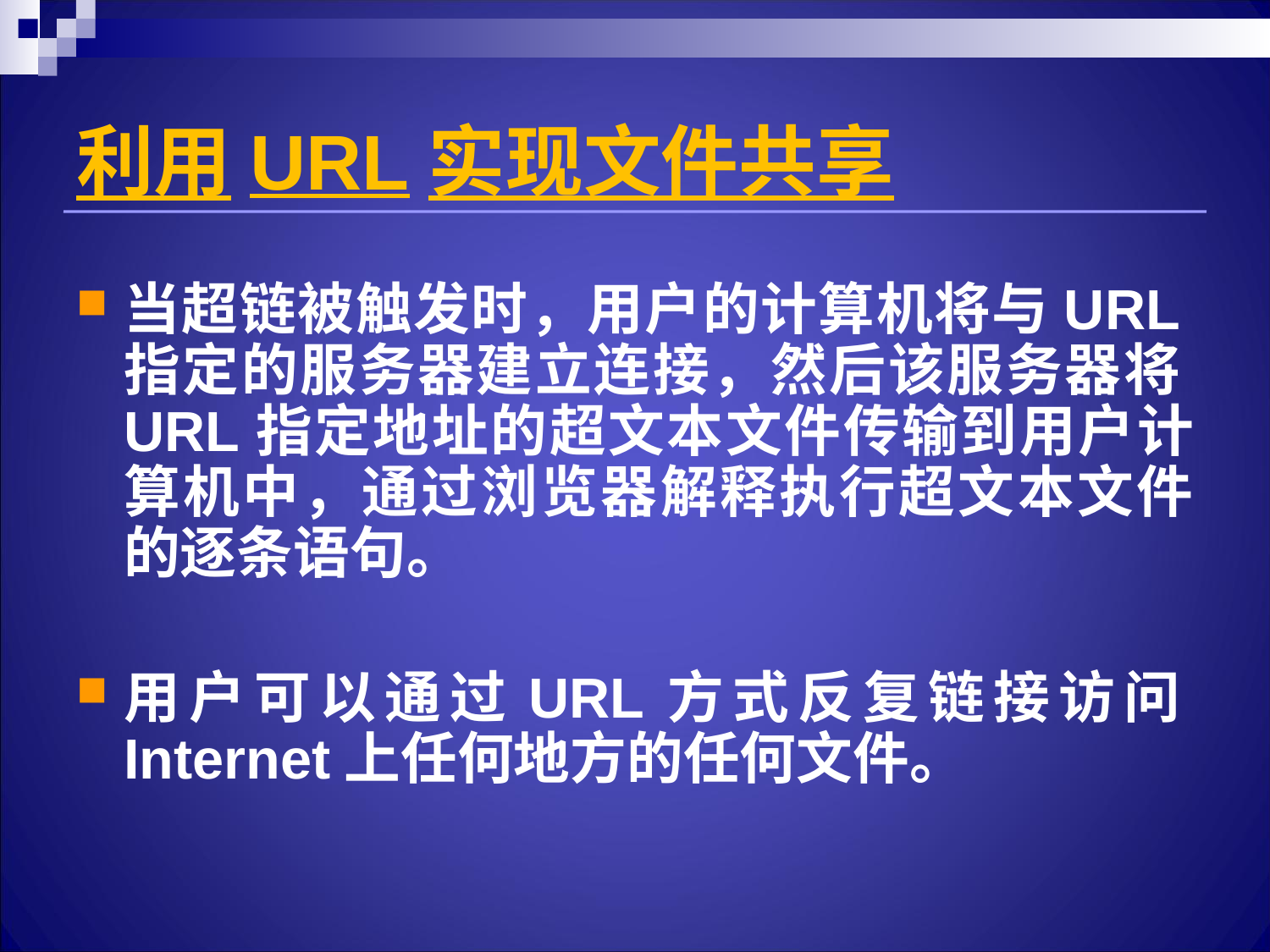

利用URL实现文件共享
当超链被触发时，用户的计算机将与URL指定的服务器建立连接，然后该服务器将URL指定地址的超文本文件传输到用户计算机中，通过浏览器解释执行超文本文件的逐条语句。

用户可以通过URL方式反复链接访问Internet上任何地方的任何文件。